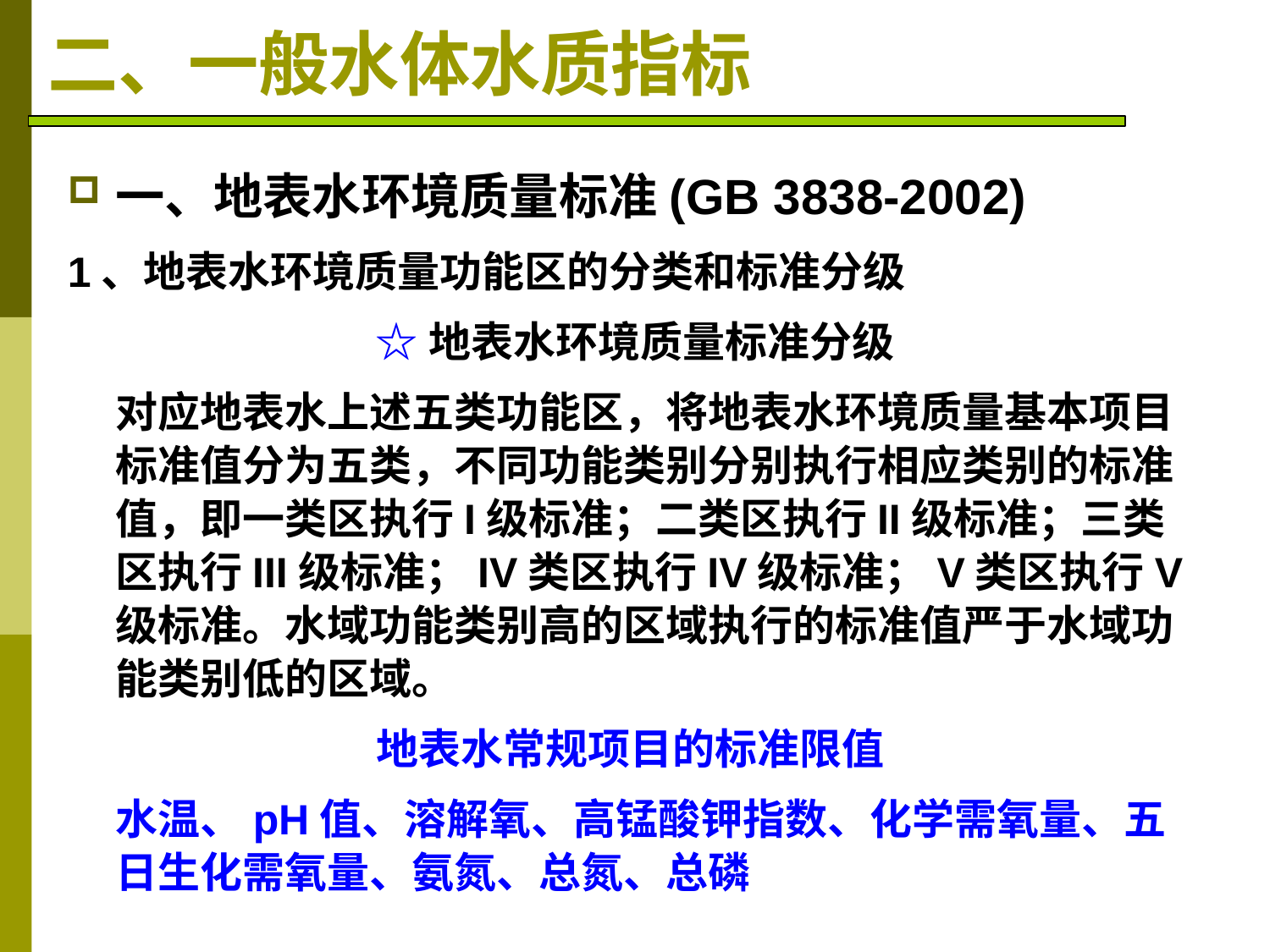

# 二、一般水体水质指标

一、地表水环境质量标准(GB 3838-2002)
1、地表水环境质量功能区的分类和标准分级
☆地表水环境质量标准分级
    对应地表水上述五类功能区，将地表水环境质量基本项目标准值分为五类，不同功能类别分别执行相应类别的标准值，即一类区执行I级标准；二类区执行II级标准；三类区执行III级标准；IV类区执行IV级标准；V类区执行V级标准。水域功能类别高的区域执行的标准值严于水域功能类别低的区域。
地表水常规项目的标准限值
    水温、pH值、溶解氧、高锰酸钾指数、化学需氧量、五日生化需氧量、氨氮、总氮、总磷